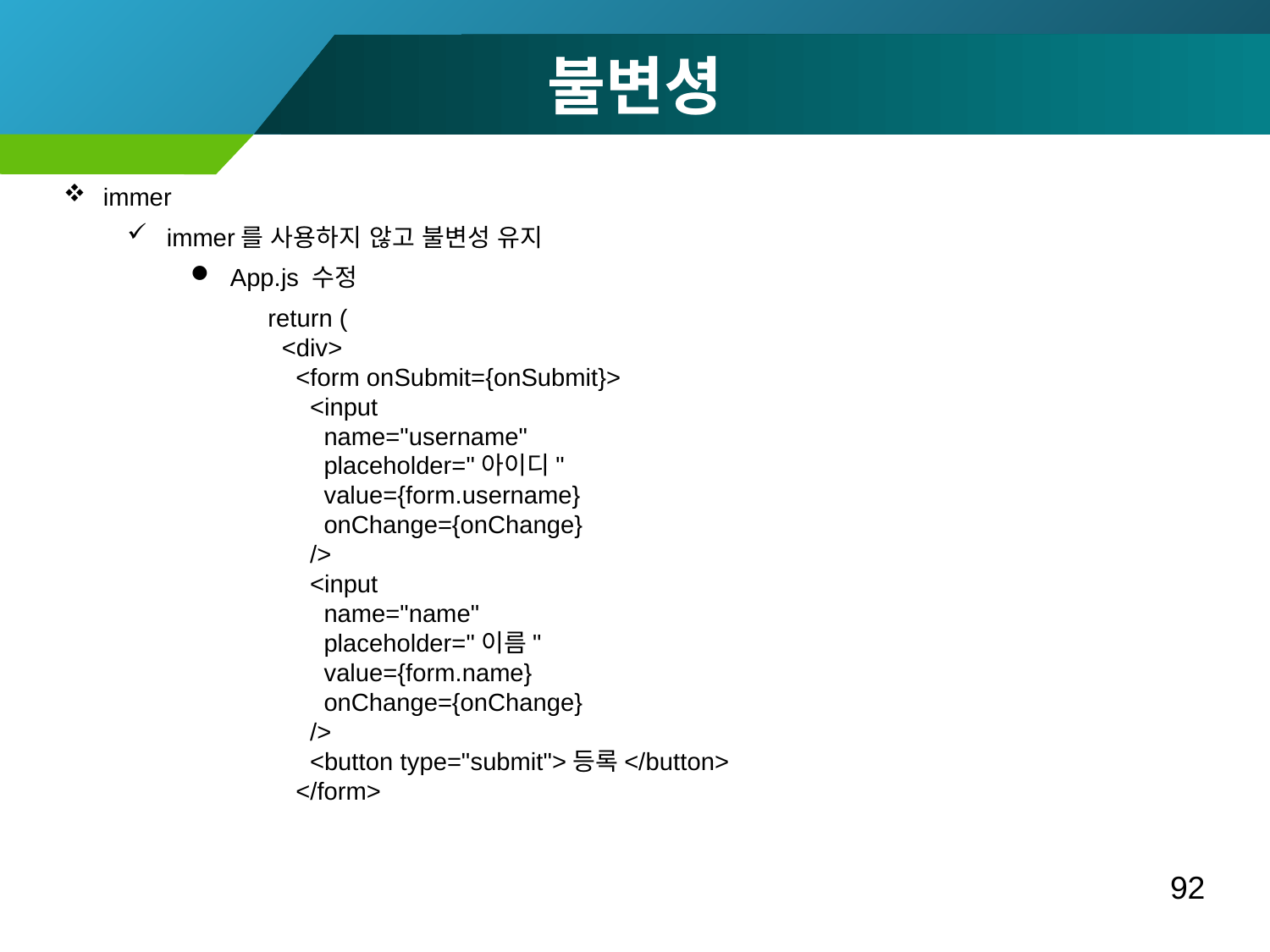

불변셩
immer
immer를 사용하지 않고 불변성 유지
App.js 수정
  return (
    <div>
      <form onSubmit={onSubmit}>
        <input
          name="username"
          placeholder="아이디"
          value={form.username}
          onChange={onChange}
        />
        <input
          name="name"
          placeholder="이름"
          value={form.name}
          onChange={onChange}
        />
        <button type="submit">등록</button>
      </form>
92